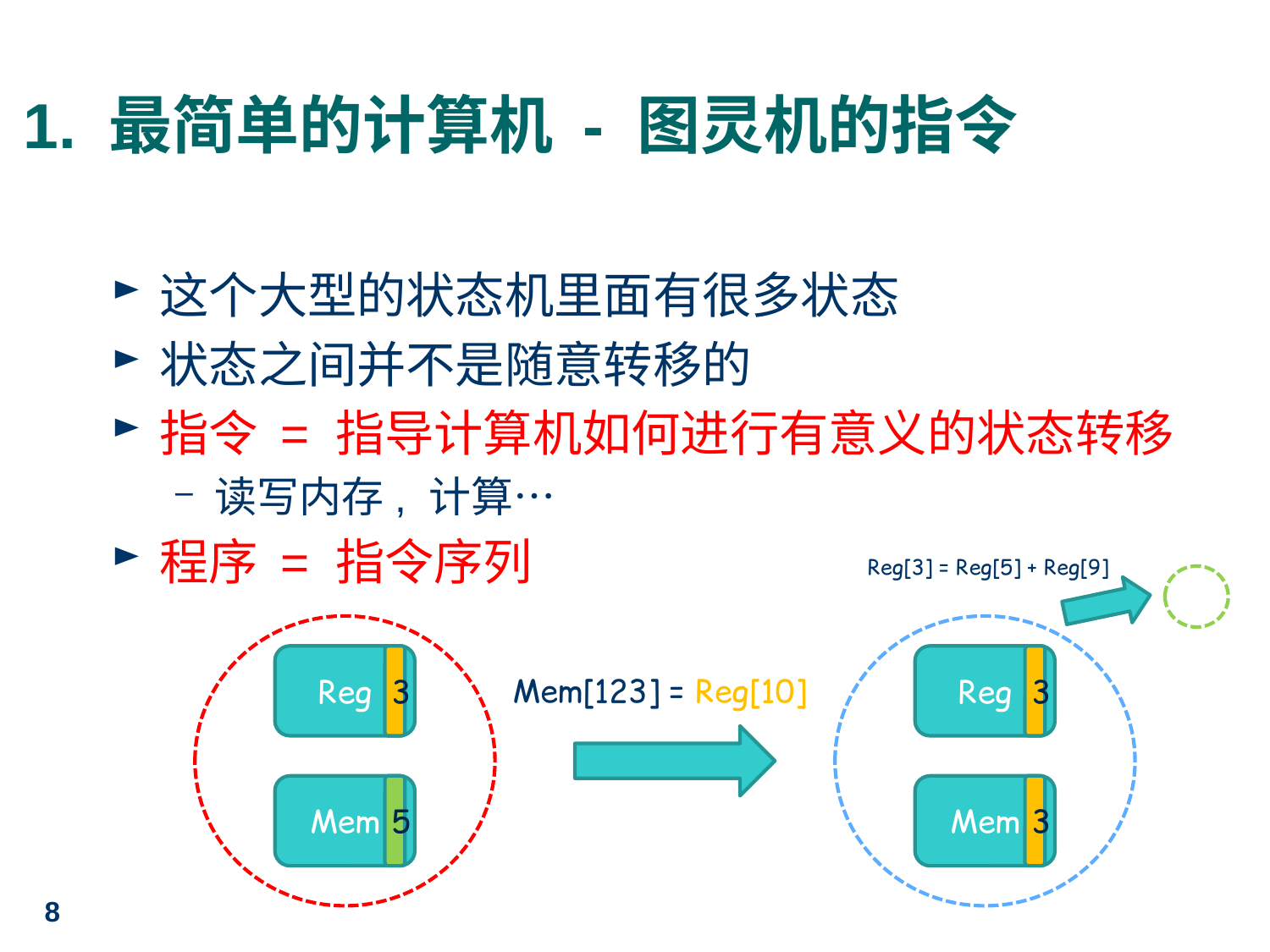

# 1. 最简单的计算机 - 图灵机的指令
这个大型的状态机里面有很多状态
状态之间并不是随意转移的
指令 = 指导计算机如何进行有意义的状态转移
读写内存, 计算…
程序 = 指令序列
Reg[3] = Reg[5] + Reg[9]

Reg
3
Mem
5

Reg
3
Mem
3
Mem[123] = Reg[10]

8